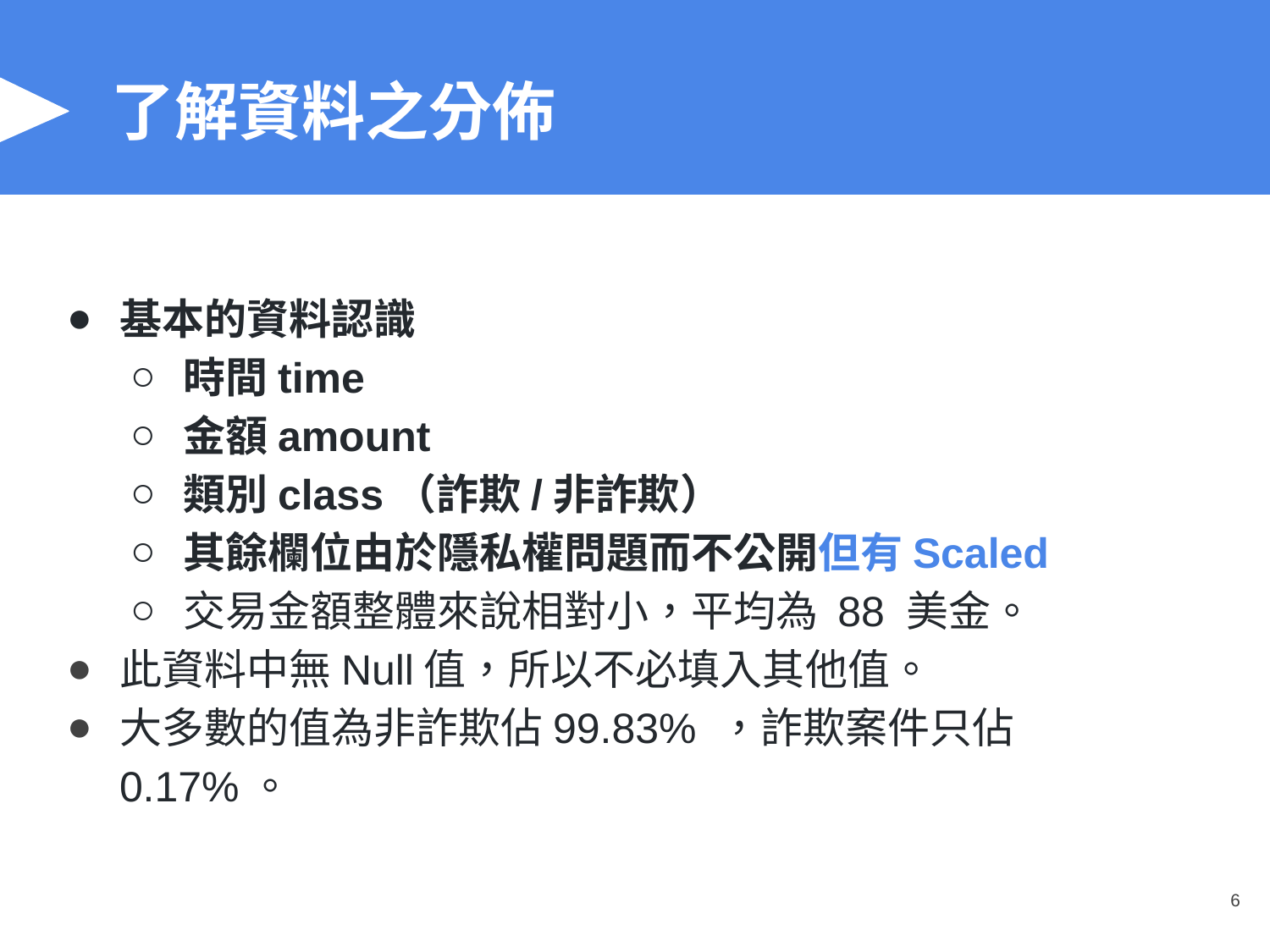

# 了解資料之分佈
基本的資料認識
時間time
金額amount
類別class（詐欺/非詐欺）
其餘欄位由於隱私權問題而不公開但有Scaled
交易金額整體來說相對小，平均為 88 美金。
此資料中無Null值，所以不必填入其他值。
大多數的值為非詐欺佔99.83% ，詐欺案件只佔 0.17%。

6